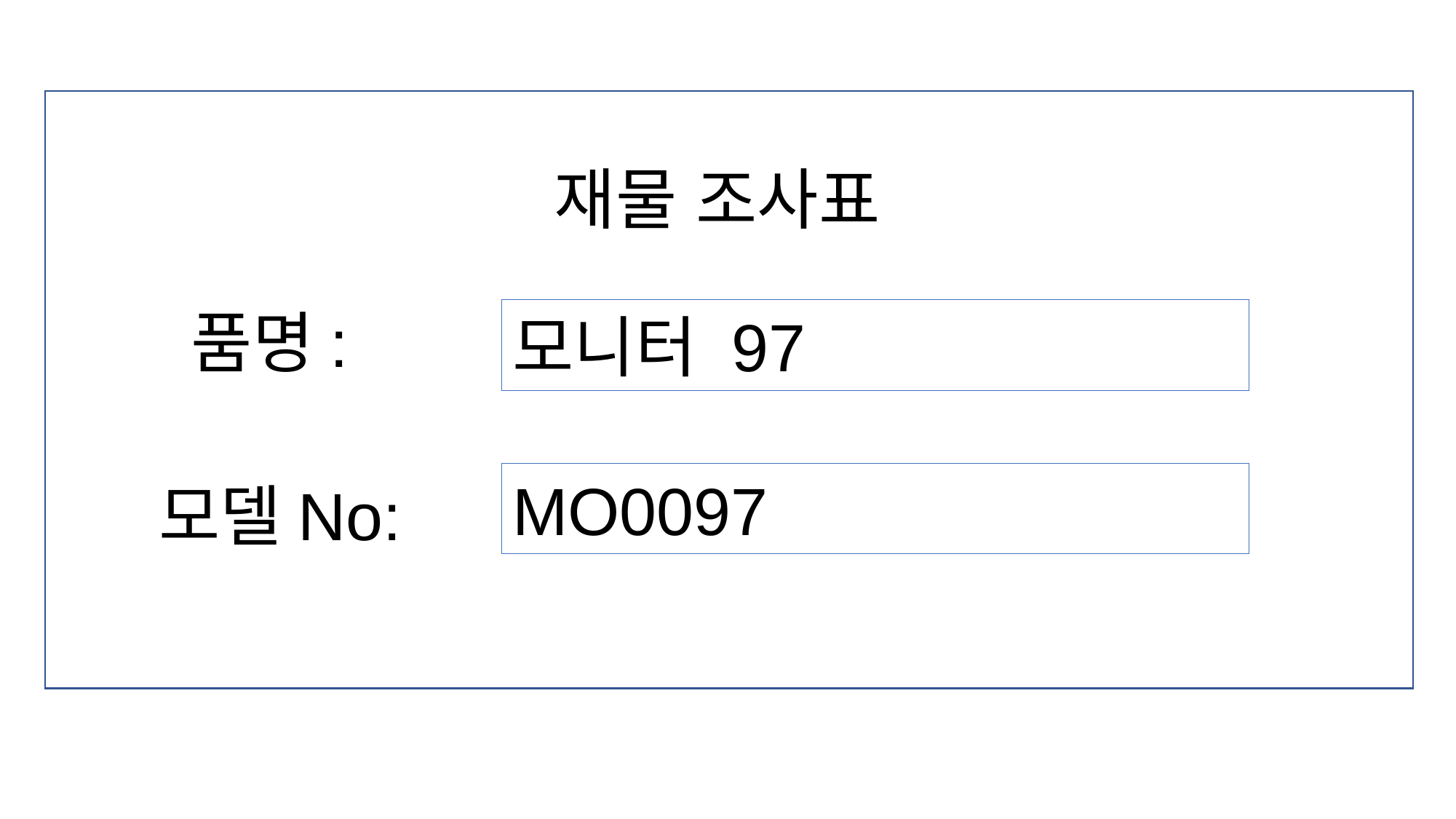

재물 조사표
품명:
모니터 97
MO0097
모델No: